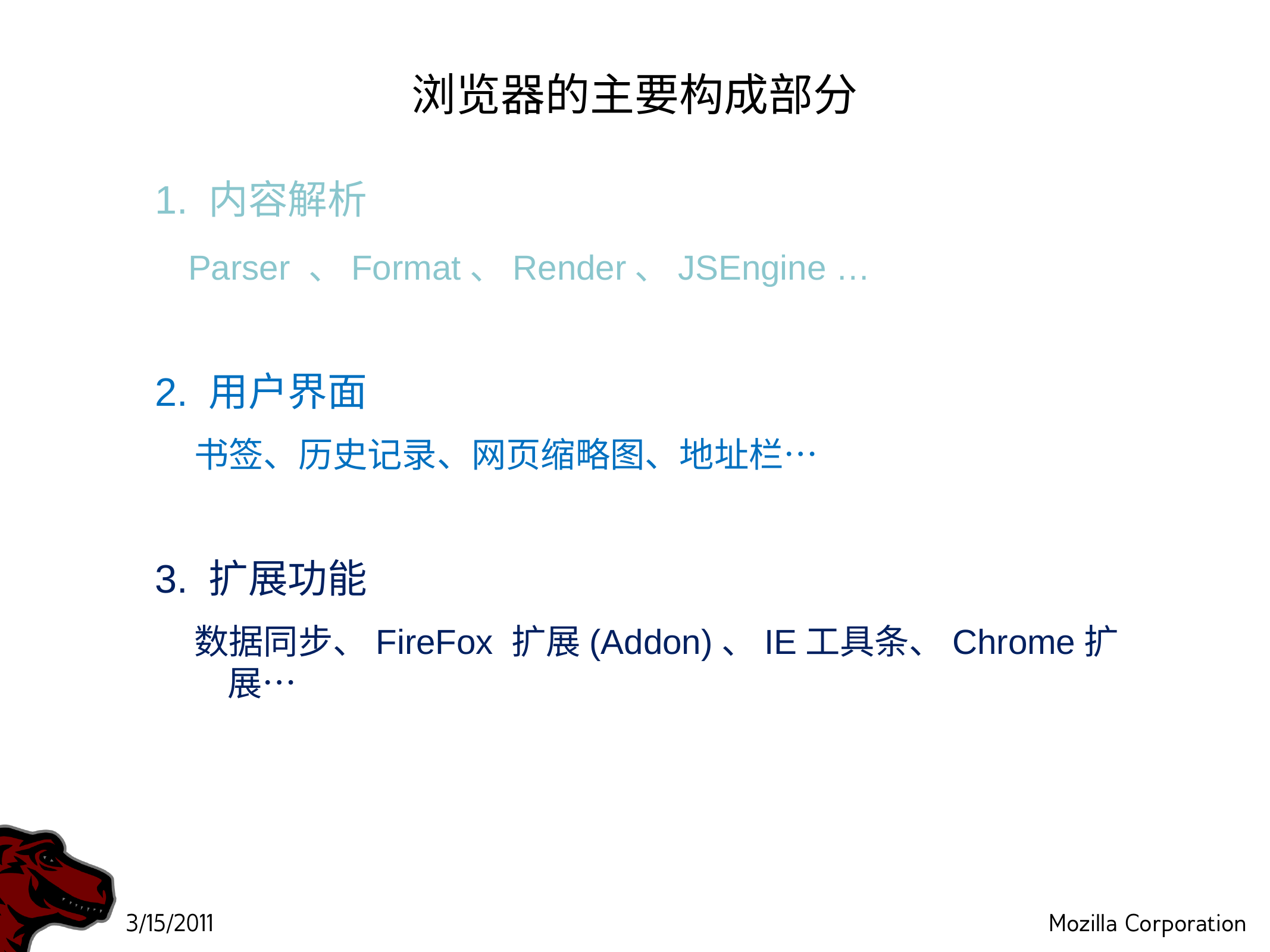

# 浏览器的主要构成部分
1. 内容解析
   Parser 、Format、Render、JSEngine …

2. 用户界面
    书签、历史记录、网页缩略图、地址栏…

3. 扩展功能
    数据同步、FireFox 扩展(Addon)、IE工具条、Chrome扩展…